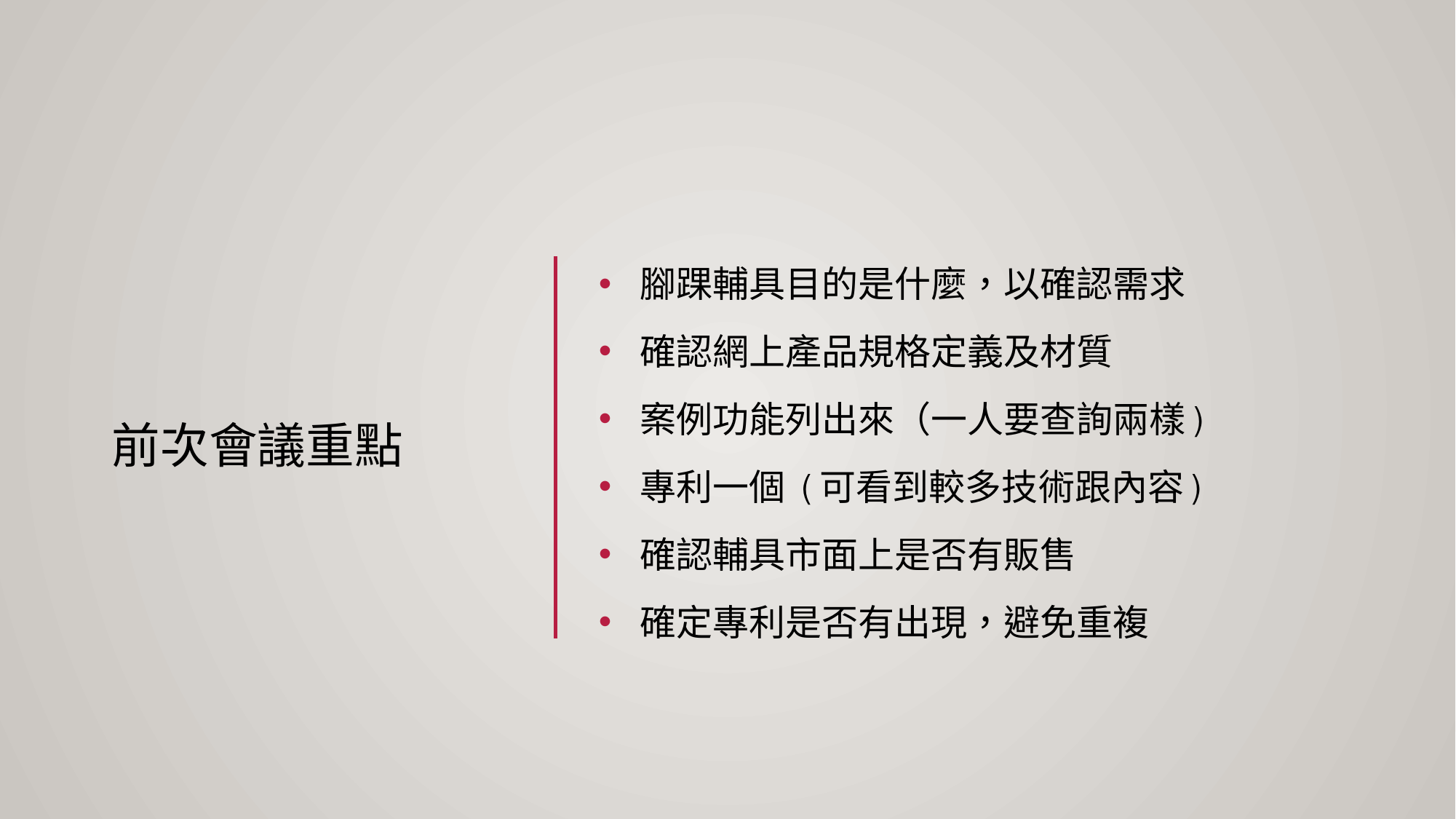

# 前次會議重點
腳踝輔具目的是什麼，以確認需求
確認網上產品規格定義及材質
案例功能列出來（一人要查詢兩樣)
專利一個 (可看到較多技術跟內容)
確認輔具市面上是否有販售
確定專利是否有出現，避免重複